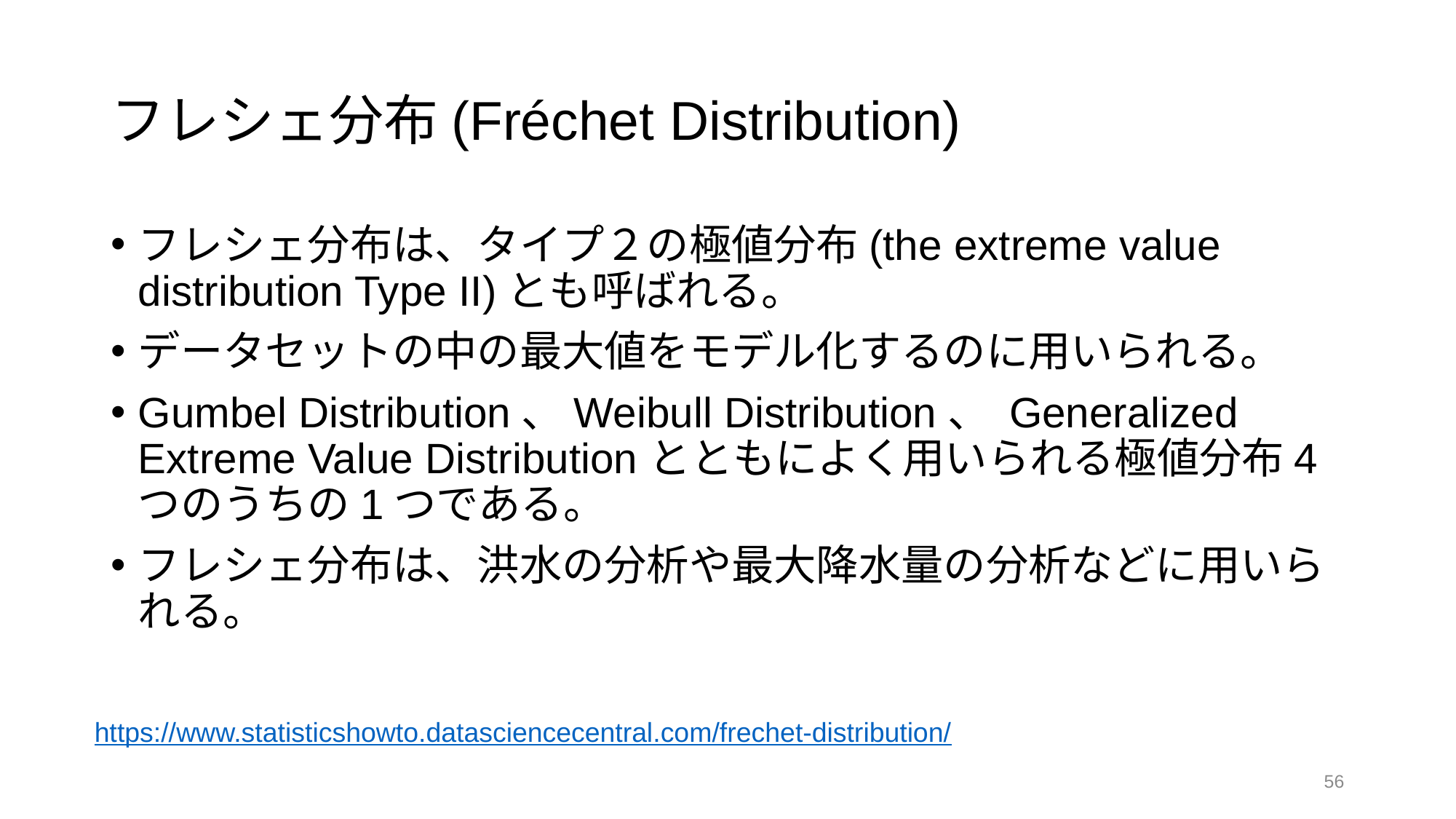

# フレシェ分布(Fréchet Distribution)
フレシェ分布は、タイプ２の極値分布(the extreme value distribution Type II)とも呼ばれる。
データセットの中の最大値をモデル化するのに用いられる。
Gumbel Distribution、Weibull Distribution、 Generalized Extreme Value Distributionとともによく用いられる極値分布4つのうちの1つである。
フレシェ分布は、洪水の分析や最大降水量の分析などに用いられる。
https://www.statisticshowto.datasciencecentral.com/frechet-distribution/
56